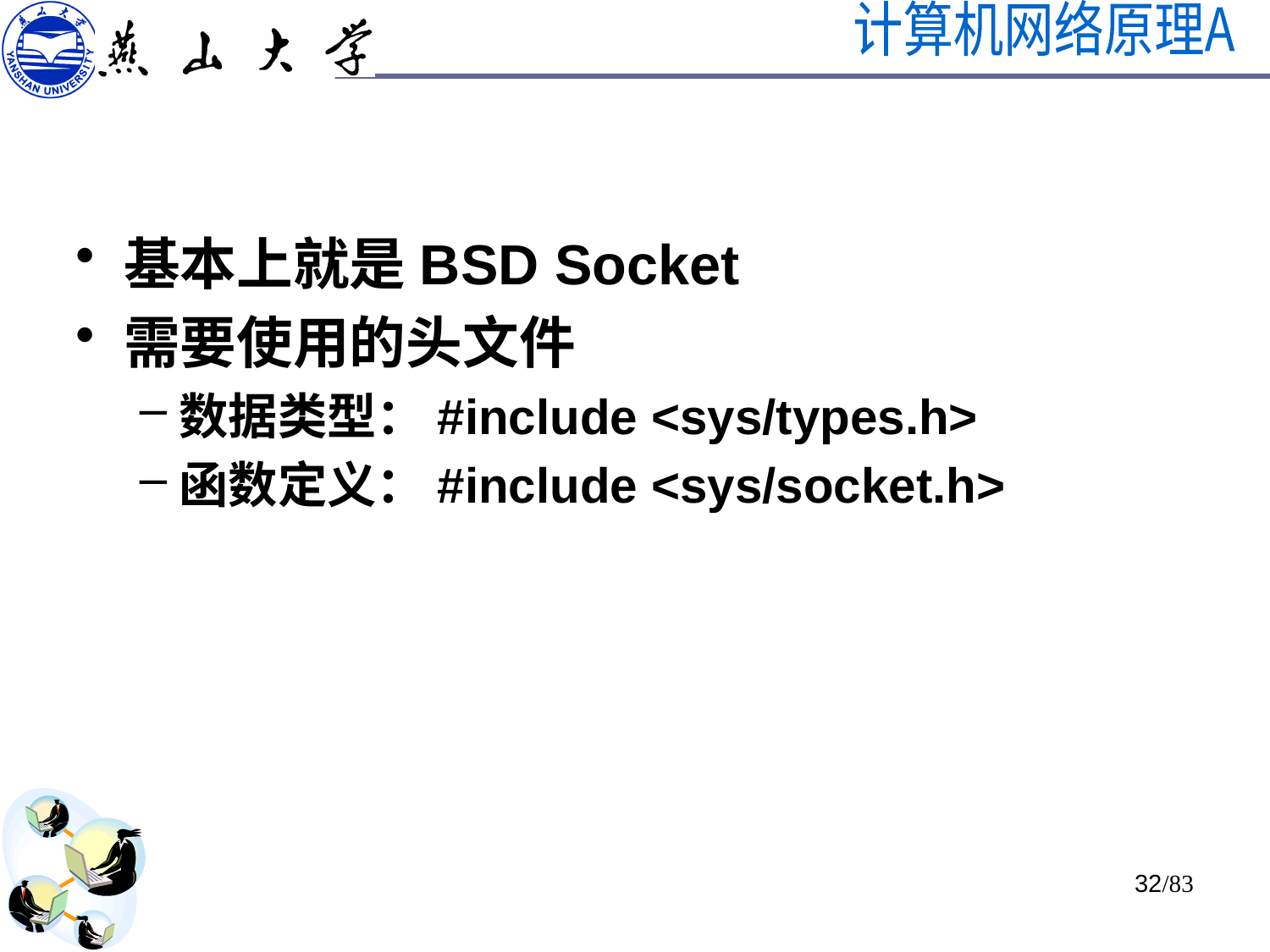

#
基本上就是BSD Socket
需要使用的头文件
数据类型：#include <sys/types.h>
函数定义：#include <sys/socket.h>
32/83